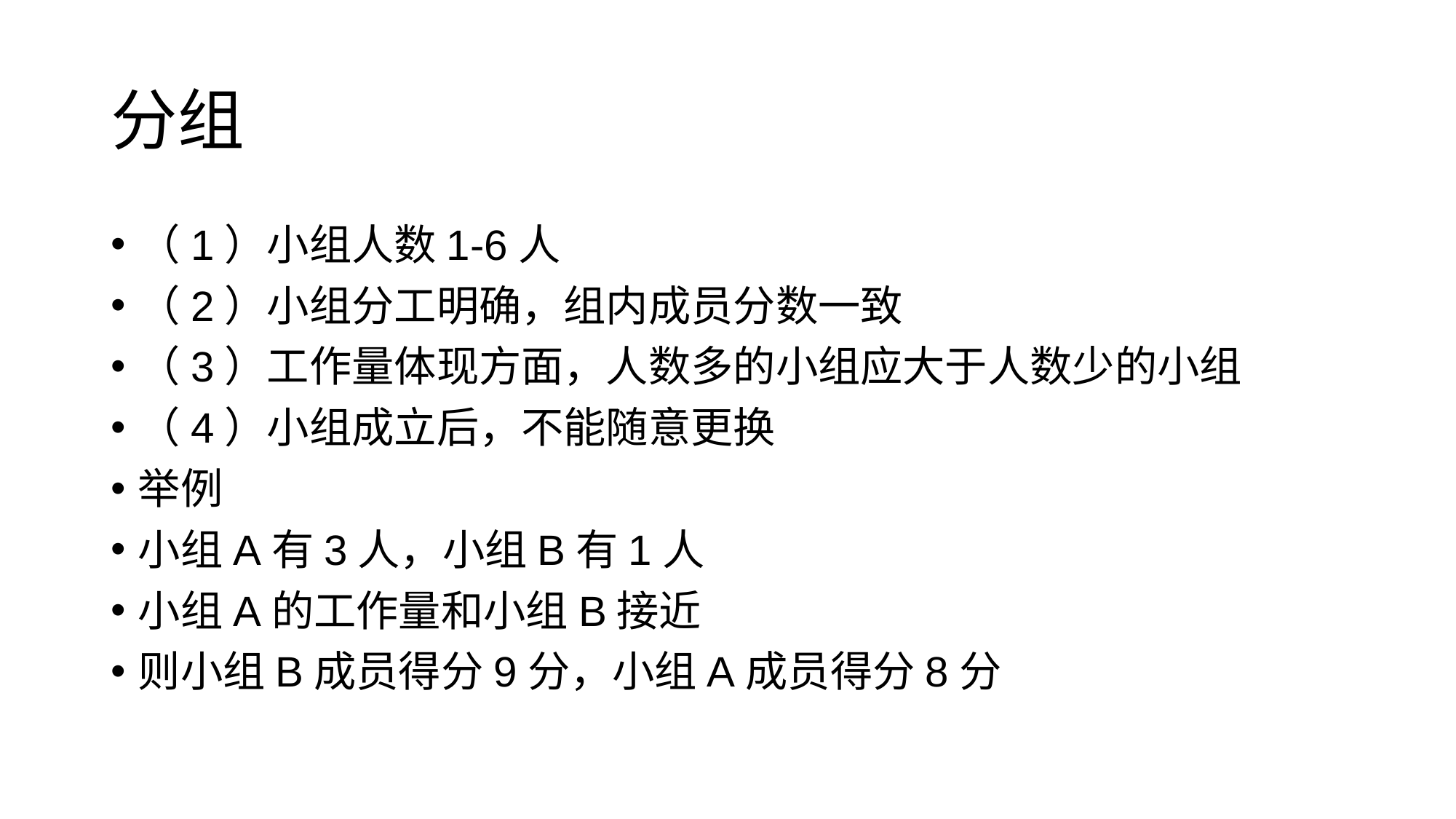

# 分组
（1）小组人数1-6人
（2）小组分工明确，组内成员分数一致
（3）工作量体现方面，人数多的小组应大于人数少的小组
（4）小组成立后，不能随意更换
举例
小组A有3人，小组B有1人
小组A的工作量和小组B接近
则小组B成员得分9分，小组A成员得分8分